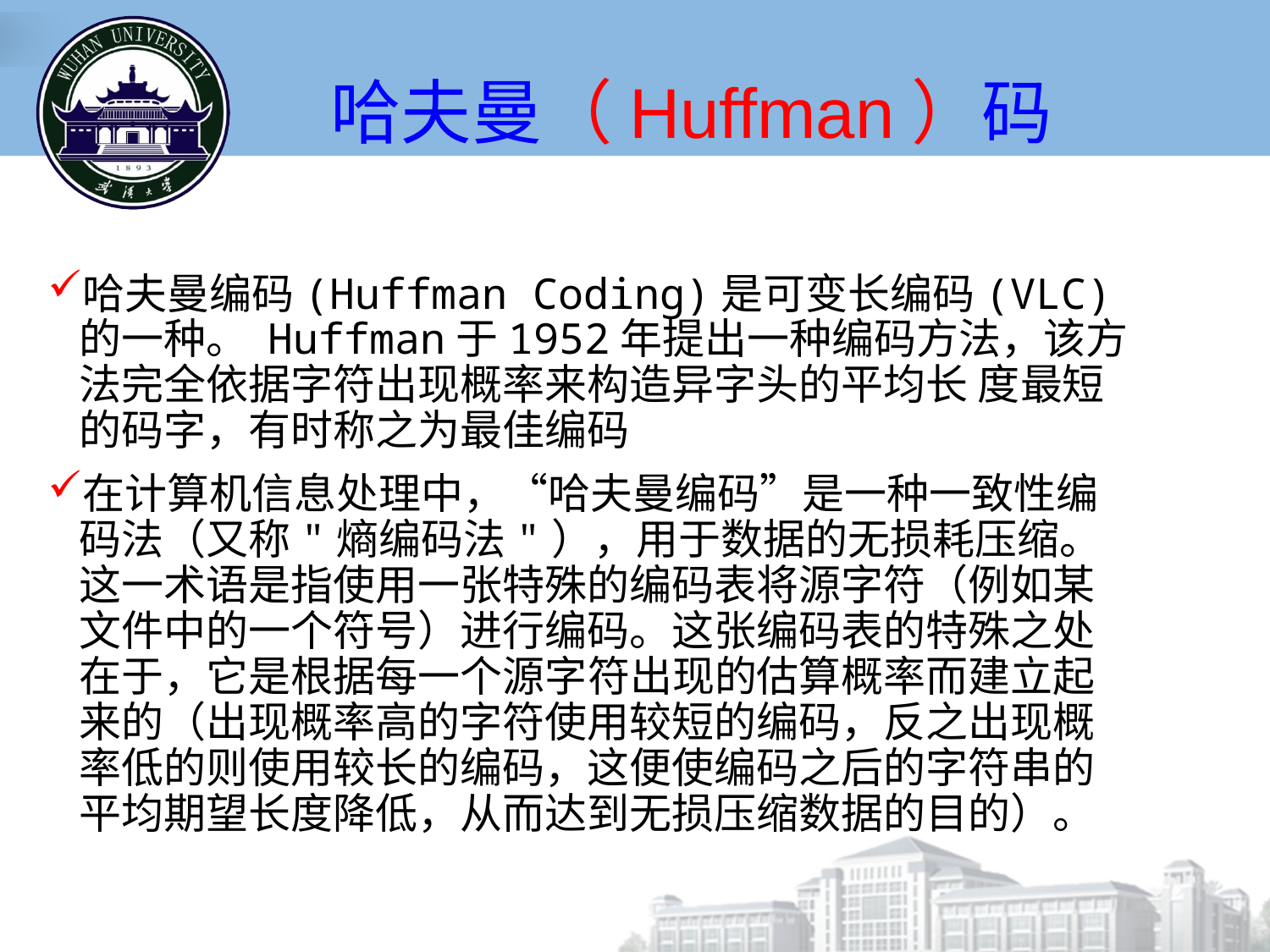

哈夫曼（Huffman）码
哈夫曼编码(Huffman Coding)是可变长编码(VLC)的一种。 Huffman于1952年提出一种编码方法，该方法完全依据字符出现概率来构造异字头的平均长 度最短的码字，有时称之为最佳编码
在计算机信息处理中，“哈夫曼编码”是一种一致性编码法（又称"熵编码法"），用于数据的无损耗压缩。这一术语是指使用一张特殊的编码表将源字符（例如某文件中的一个符号）进行编码。这张编码表的特殊之处在于，它是根据每一个源字符出现的估算概率而建立起来的（出现概率高的字符使用较短的编码，反之出现概率低的则使用较长的编码，这便使编码之后的字符串的平均期望长度降低，从而达到无损压缩数据的目的）。